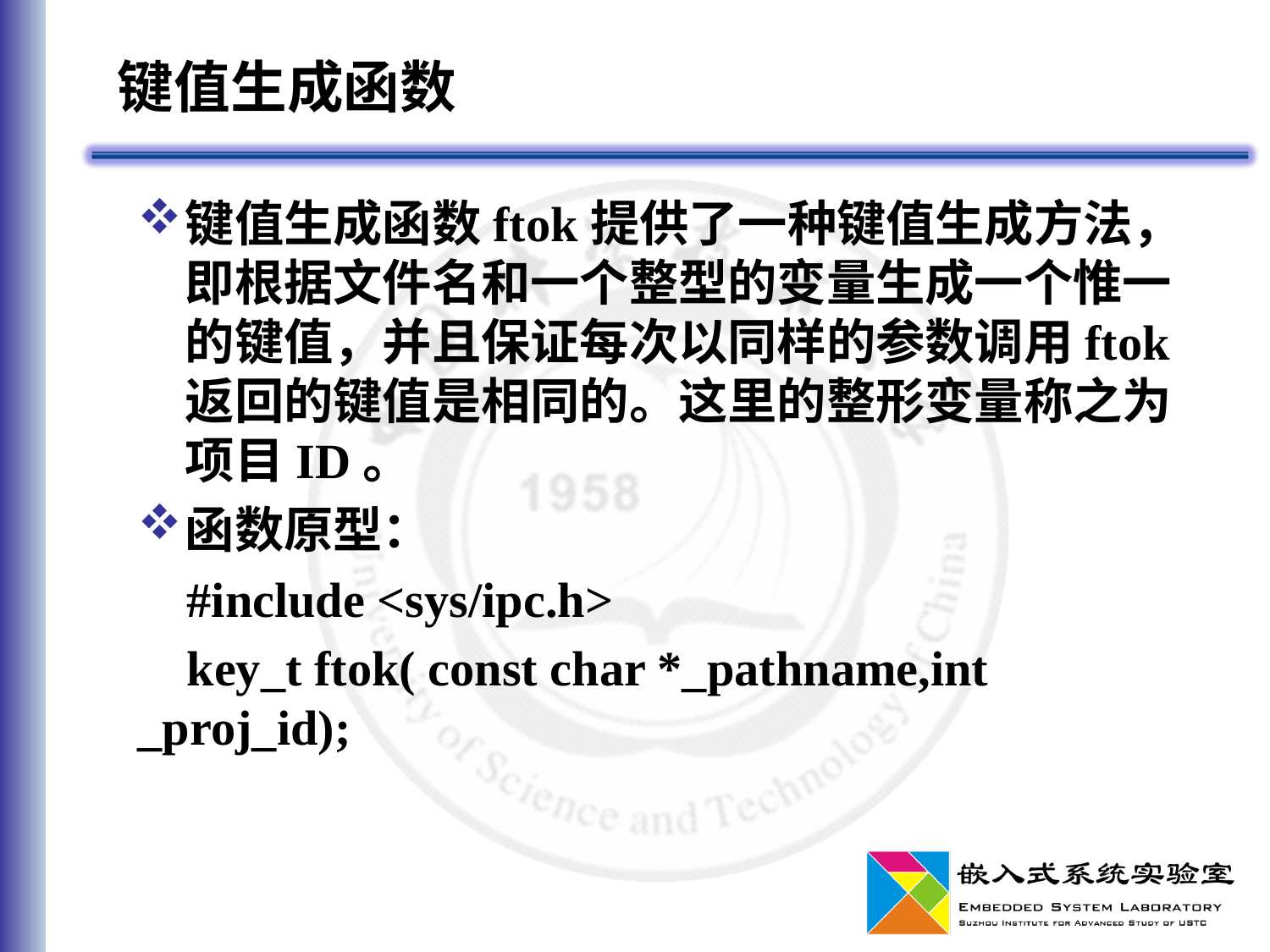

# 键值生成函数
键值生成函数ftok提供了一种键值生成方法，即根据文件名和一个整型的变量生成一个惟一的键值，并且保证每次以同样的参数调用ftok返回的键值是相同的。这里的整形变量称之为项目ID。
函数原型：
    #include <sys/ipc.h>
    key_t ftok( const char *_pathname,int _proj_id);